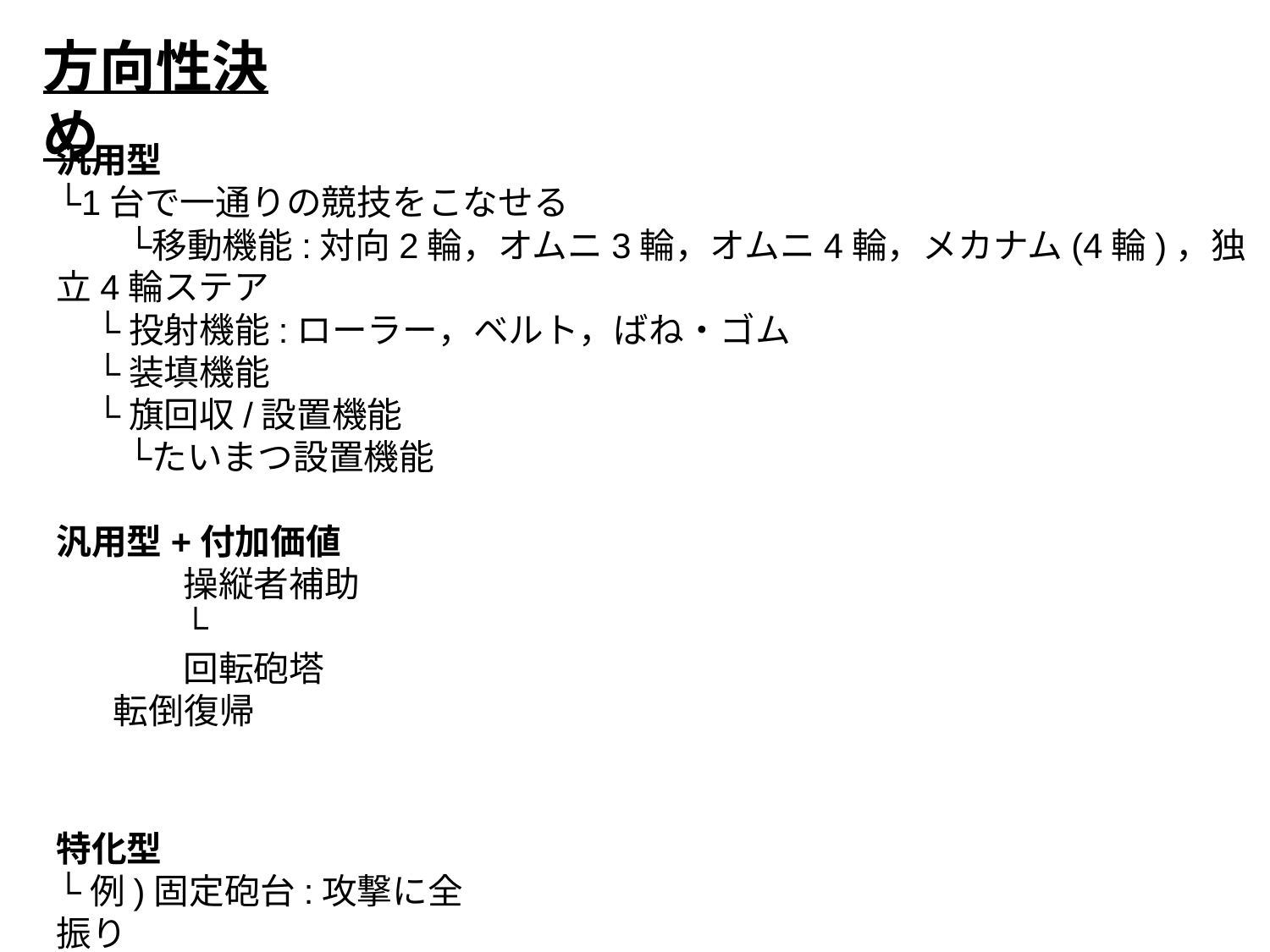

方向性決め
汎用型
└1台で一通りの競技をこなせる
　　└移動機能:対向2輪，オムニ3輪，オムニ4輪，メカナム(4輪)，独立4輪ステア
    └投射機能:ローラー，ベルト，ばね・ゴム
    └装填機能
    └旗回収/設置機能
　　└たいまつ設置機能

汎用型+付加価値
	操縦者補助
	└
	回転砲塔
     転倒復帰

特化型
└例)固定砲台:攻撃に全振り